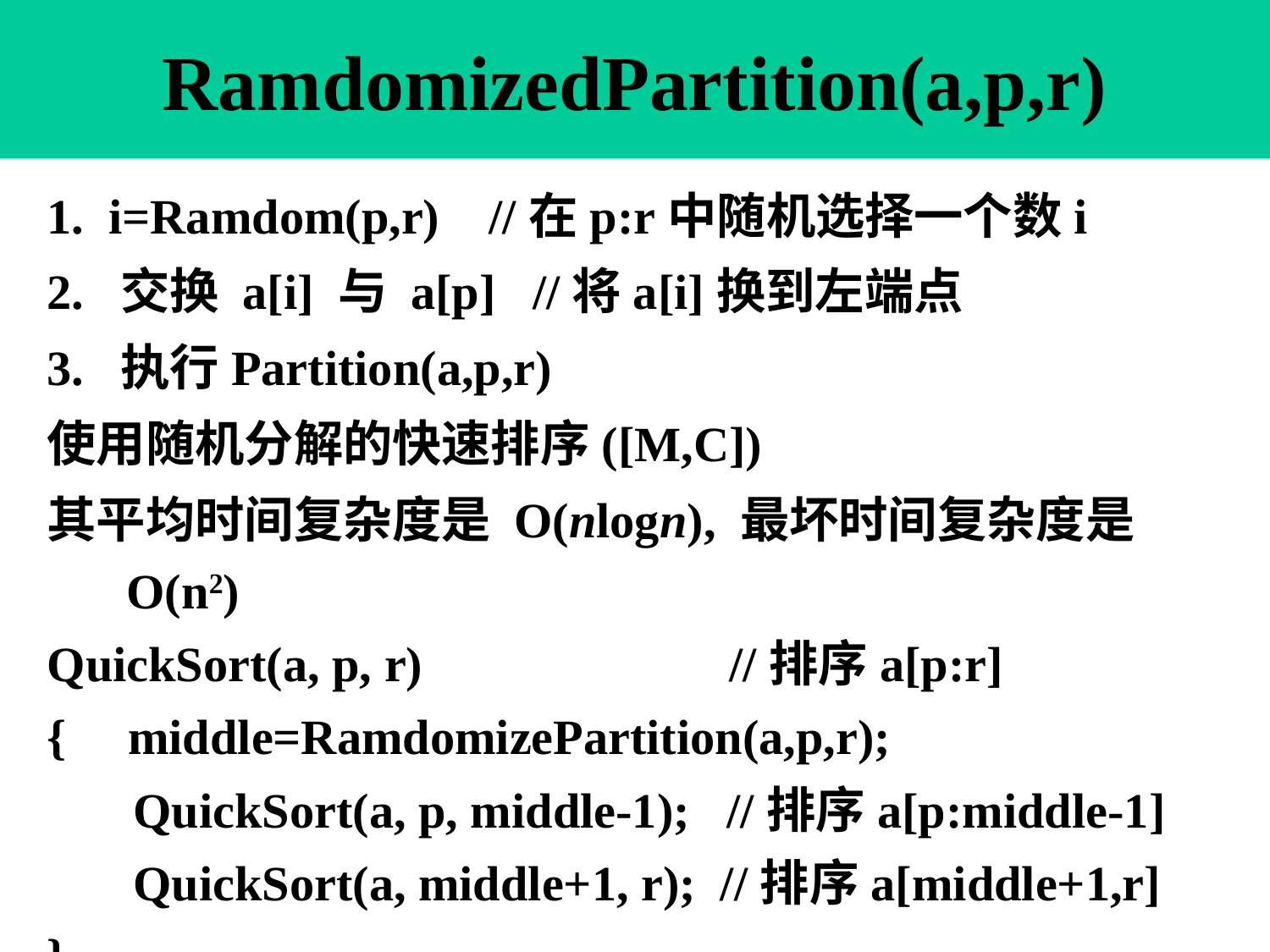

RamdomizedPartition(a,p,r)
1.  i=Ramdom(p,r)    //在p:r中随机选择一个数i
2.  交换 a[i] 与 a[p]   //将a[i]换到左端点
3.  执行Partition(a,p,r)
使用随机分解的快速排序([M,C])
其平均时间复杂度是 O(nlogn), 最坏时间复杂度是O(n2)
QuickSort(a, p, r)                         //排序a[p:r]
{     middle=RamdomizePartition(a,p,r);
       QuickSort(a, p, middle-1);   //排序a[p:middle-1]
       QuickSort(a, middle+1, r);  //排序a[middle+1,r]
}